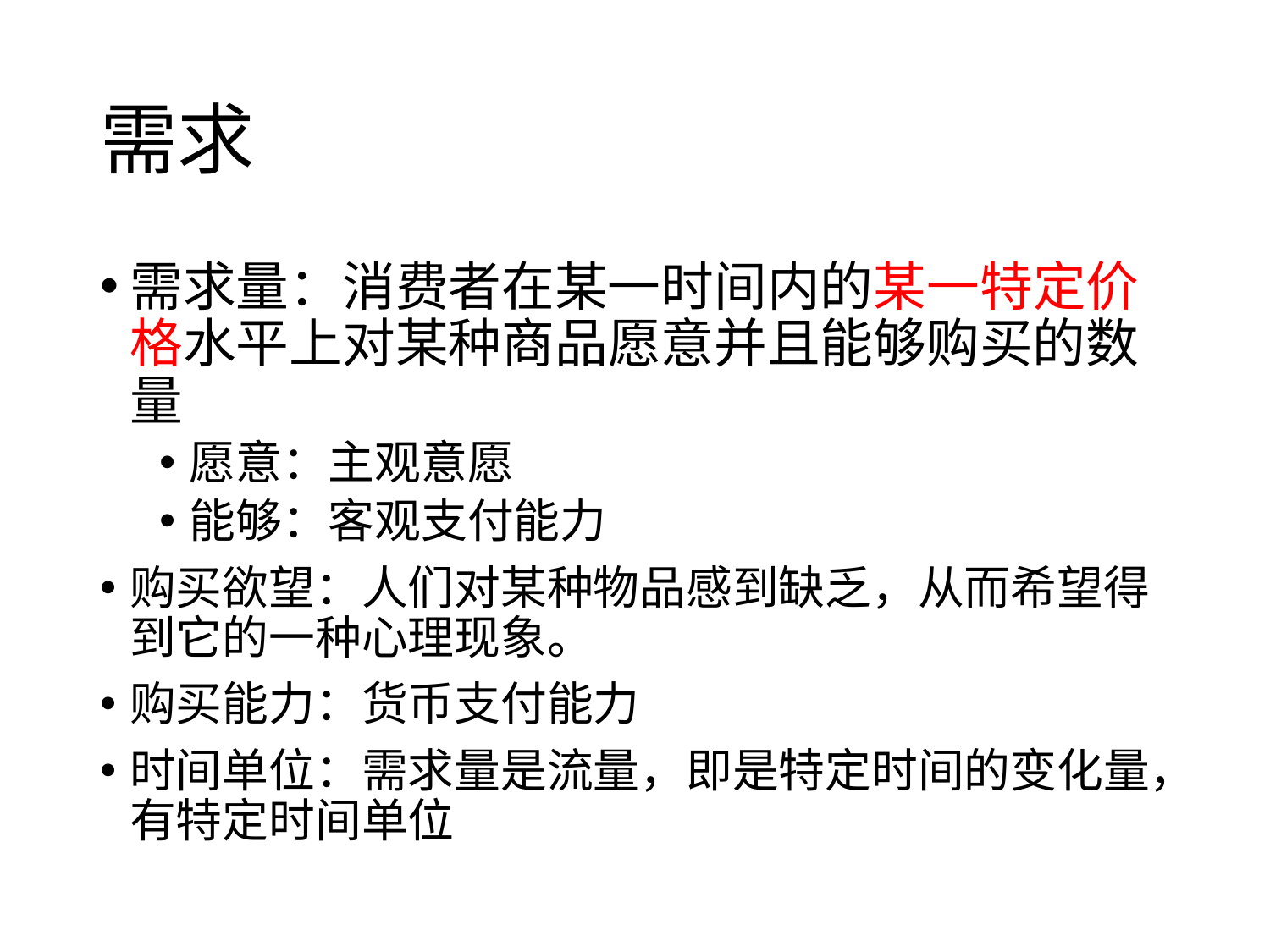

# 需求
需求量：消费者在某一时间内的某一特定价格水平上对某种商品愿意并且能够购买的数量
愿意：主观意愿
能够：客观支付能力
购买欲望：人们对某种物品感到缺乏，从而希望得到它的一种心理现象。
购买能力：货币支付能力
时间单位：需求量是流量，即是特定时间的变化量，有特定时间单位